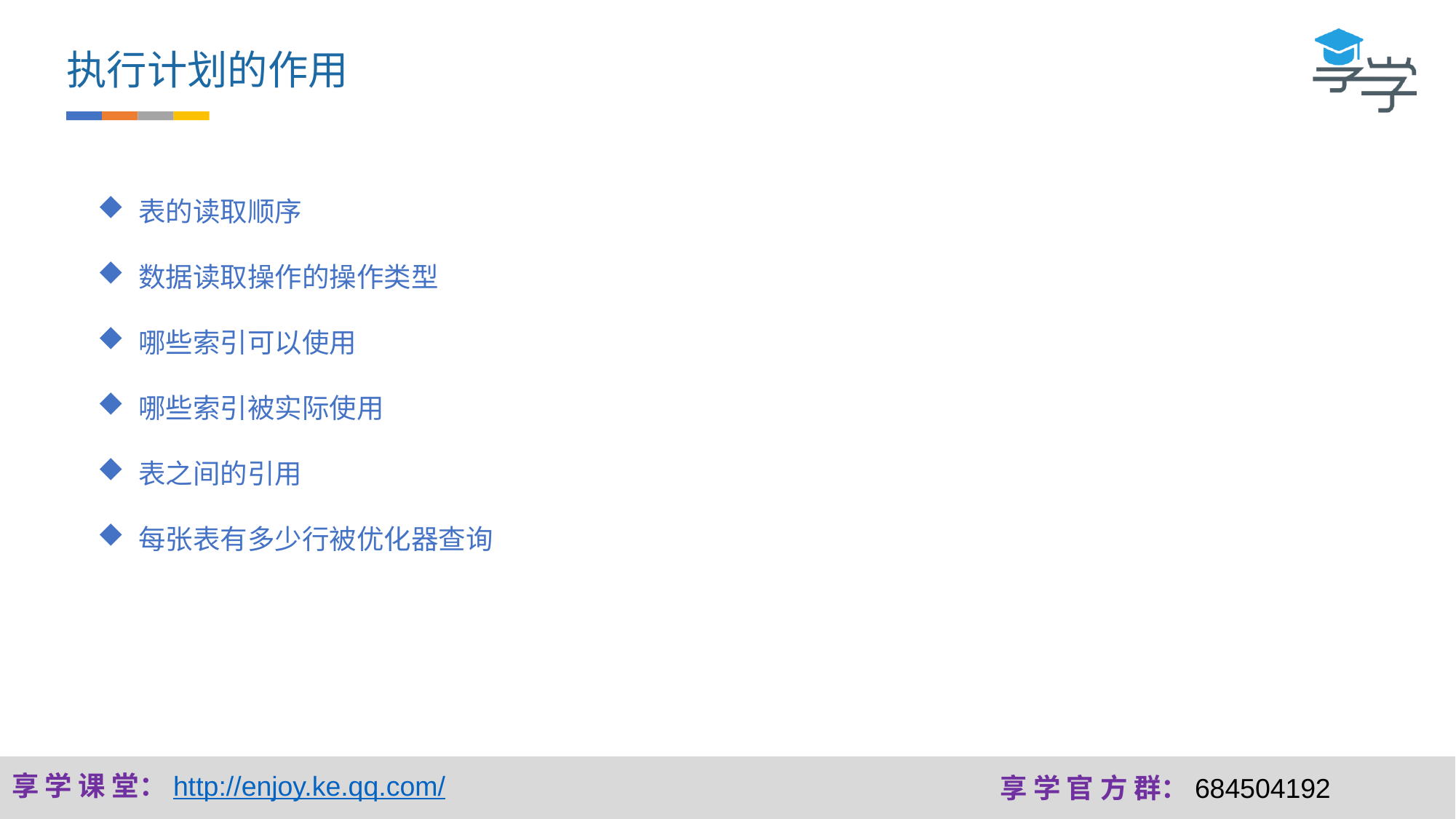

执行计划的作用

表的读取顺序

数据读取操作的操作类型

哪些索引可以使用

哪些索引被实际使用

表之间的引用

每张表有多少行被优化器查询